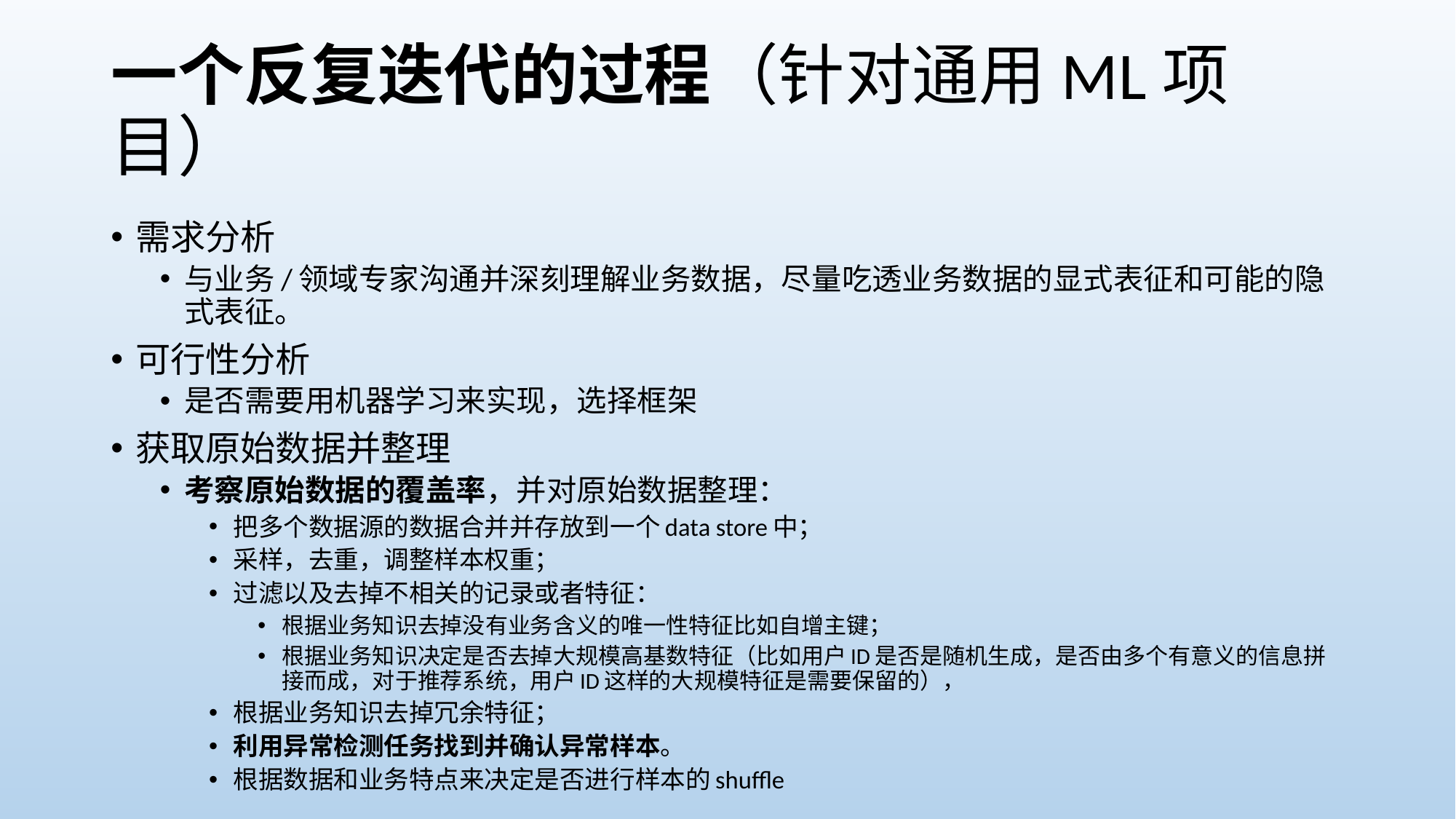

# 一个反复迭代的过程（针对通用ML项目）
需求分析
与业务/领域专家沟通并深刻理解业务数据，尽量吃透业务数据的显式表征和可能的隐式表征。
可行性分析
是否需要用机器学习来实现，选择框架
获取原始数据并整理
考察原始数据的覆盖率，并对原始数据整理：
把多个数据源的数据合并并存放到一个data store中；
采样，去重，调整样本权重；
过滤以及去掉不相关的记录或者特征：
根据业务知识去掉没有业务含义的唯一性特征比如自增主键；
根据业务知识决定是否去掉大规模高基数特征（比如用户ID是否是随机生成，是否由多个有意义的信息拼接而成，对于推荐系统，用户ID这样的大规模特征是需要保留的），
根据业务知识去掉冗余特征；
利用异常检测任务找到并确认异常样本。
根据数据和业务特点来决定是否进行样本的shuffle